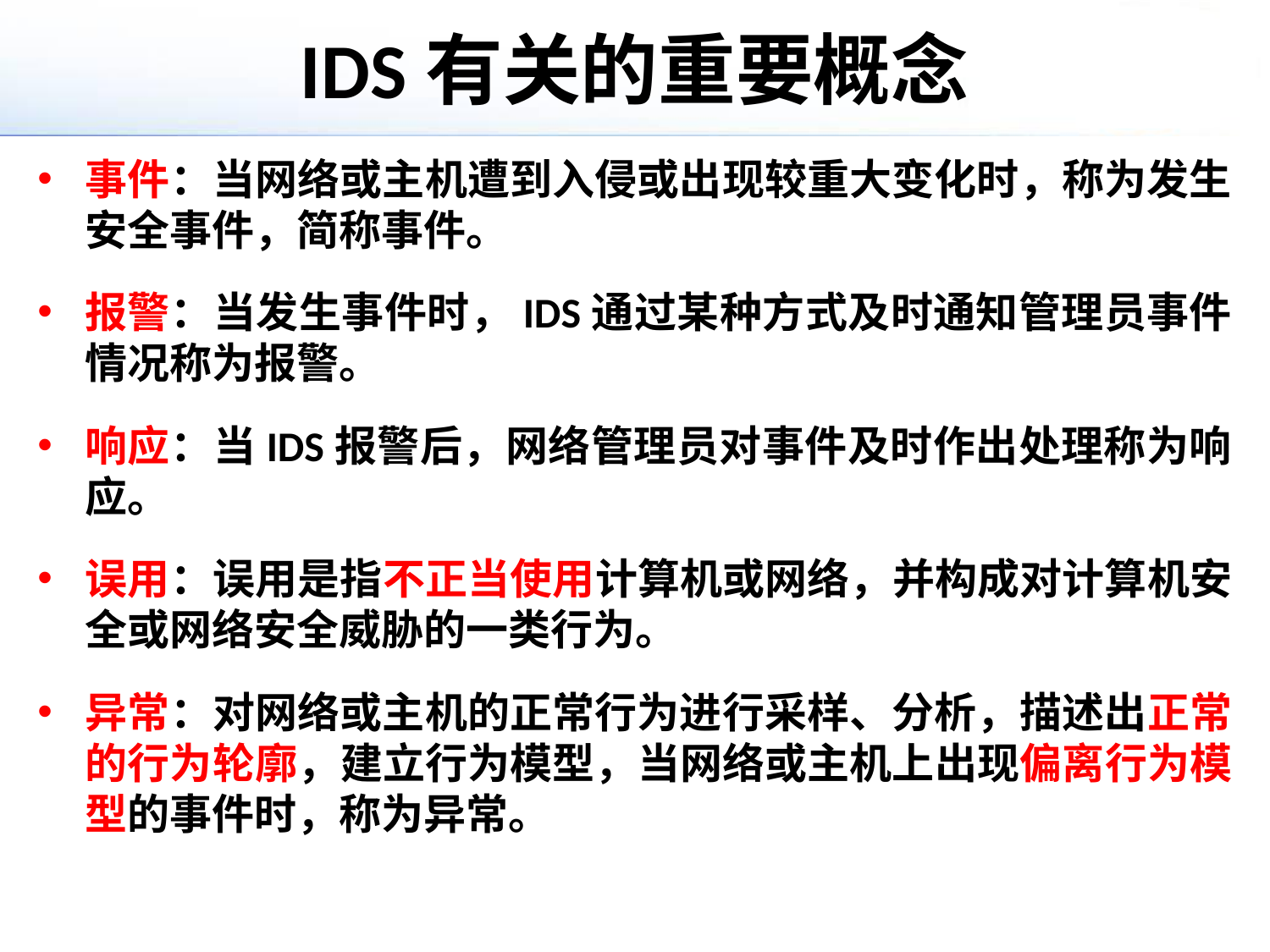

# IDS有关的重要概念
事件：当网络或主机遭到入侵或出现较重大变化时，称为发生安全事件，简称事件。
报警：当发生事件时，IDS通过某种方式及时通知管理员事件情况称为报警。
响应：当IDS报警后，网络管理员对事件及时作出处理称为响应。
误用：误用是指不正当使用计算机或网络，并构成对计算机安全或网络安全威胁的一类行为。
异常：对网络或主机的正常行为进行采样、分析，描述出正常的行为轮廓，建立行为模型，当网络或主机上出现偏离行为模型的事件时，称为异常。